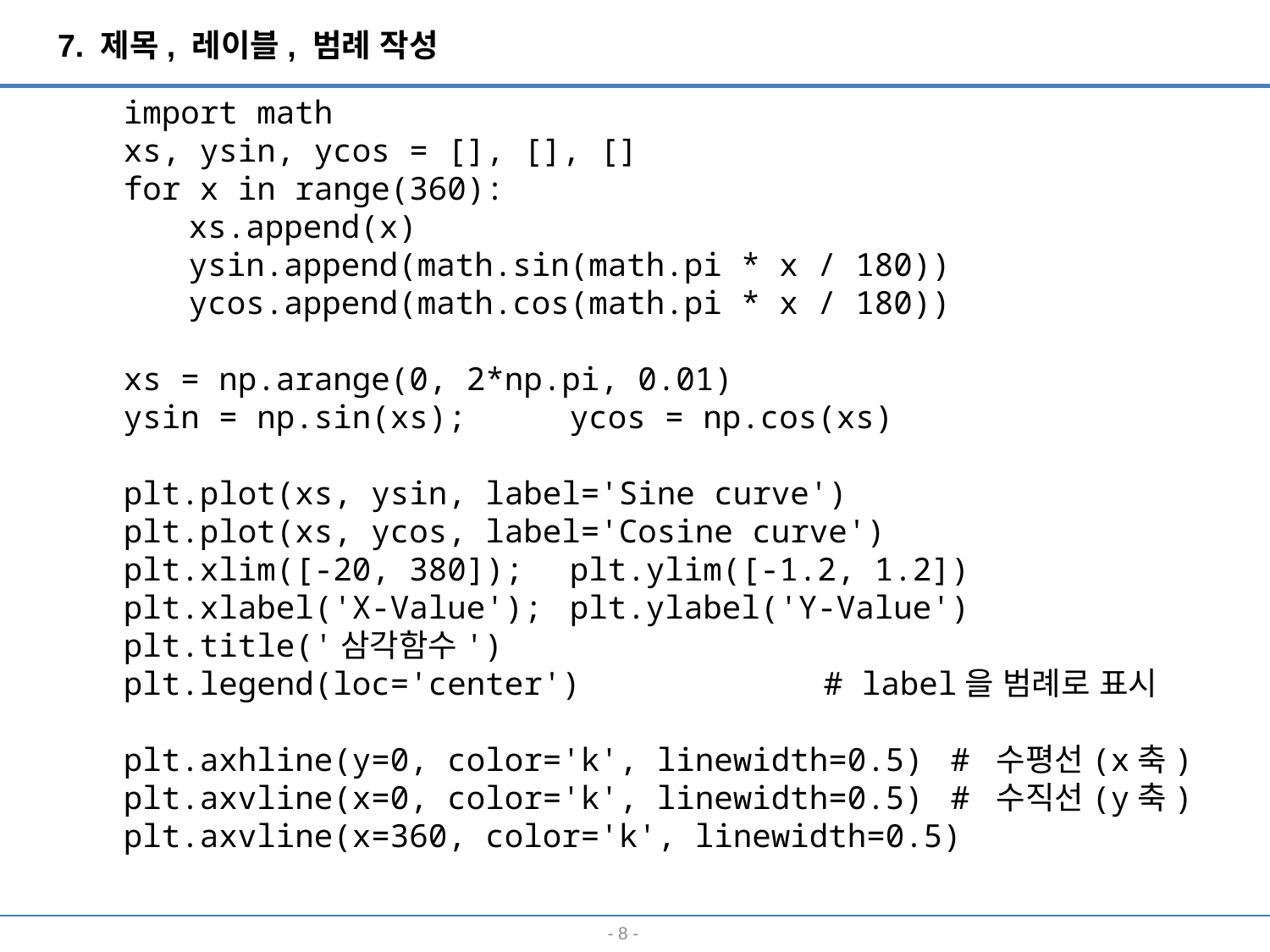

7. 제목, 레이블, 범례 작성
import math
xs, ysin, ycos = [], [], []
for x in range(360):
	xs.append(x)
	ysin.append(math.sin(math.pi * x / 180))
	ycos.append(math.cos(math.pi * x / 180))

xs = np.arange(0, 2*np.pi, 0.01)
ysin = np.sin(xs);	ycos = np.cos(xs)

plt.plot(xs, ysin, label='Sine curve')
plt.plot(xs, ycos, label='Cosine curve')
plt.xlim([-20, 380]);	plt.ylim([-1.2, 1.2])
plt.xlabel('X-Value');	plt.ylabel('Y-Value')
plt.title('삼각함수')
plt.legend(loc='center')		# label을 범례로 표시

plt.axhline(y=0, color='k', linewidth=0.5)	# 수평선(x축)
plt.axvline(x=0, color='k', linewidth=0.5)	# 수직선(y축)
plt.axvline(x=360, color='k', linewidth=0.5)
- 8 -